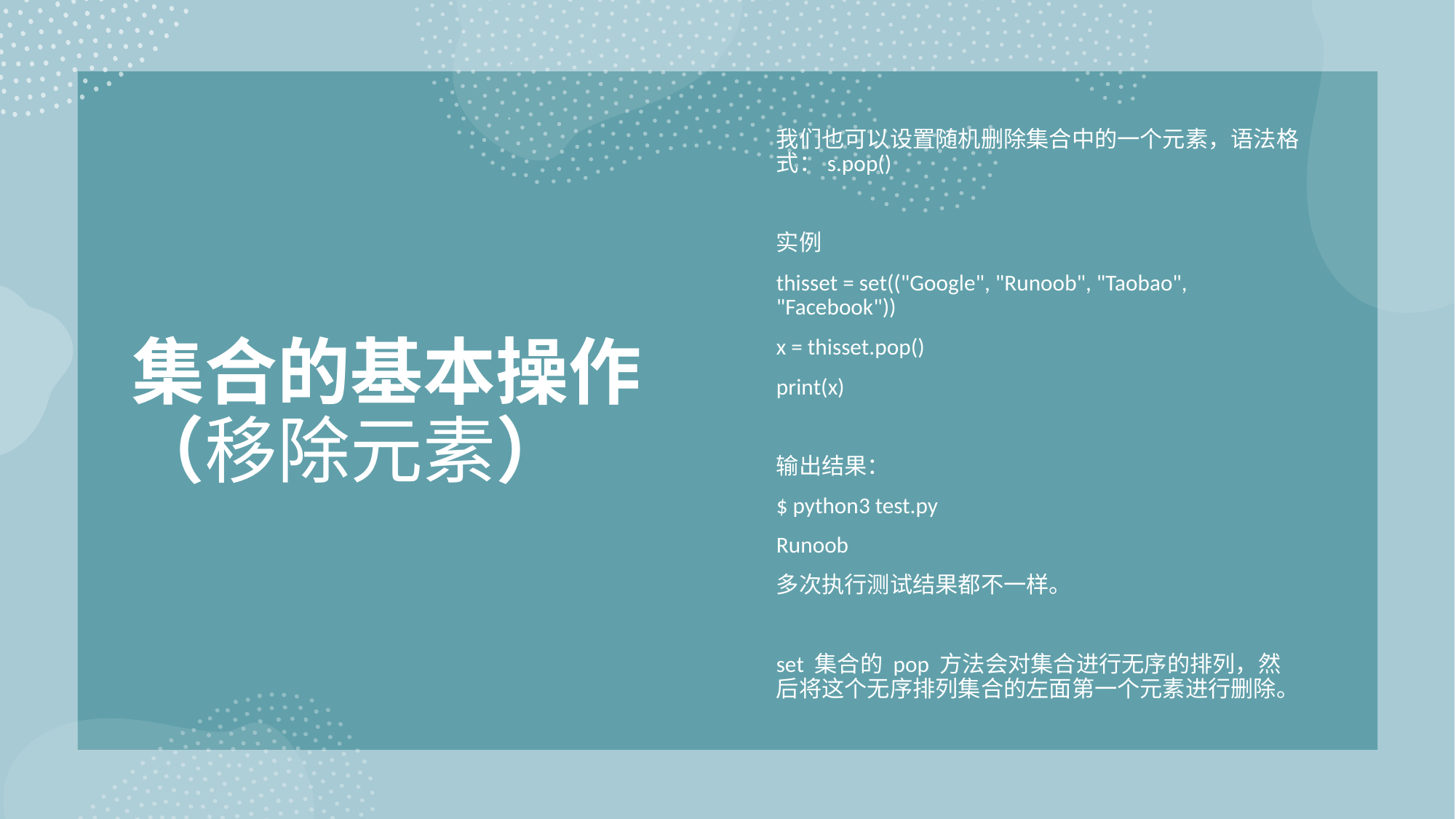

# 集合的基本操作（移除元素）
我们也可以设置随机删除集合中的一个元素，语法格式：s.pop()

实例
thisset = set(("Google", "Runoob", "Taobao", "Facebook"))
x = thisset.pop()
print(x)

输出结果：
$ python3 test.py
Runoob
多次执行测试结果都不一样。

set 集合的 pop 方法会对集合进行无序的排列，然后将这个无序排列集合的左面第一个元素进行删除。